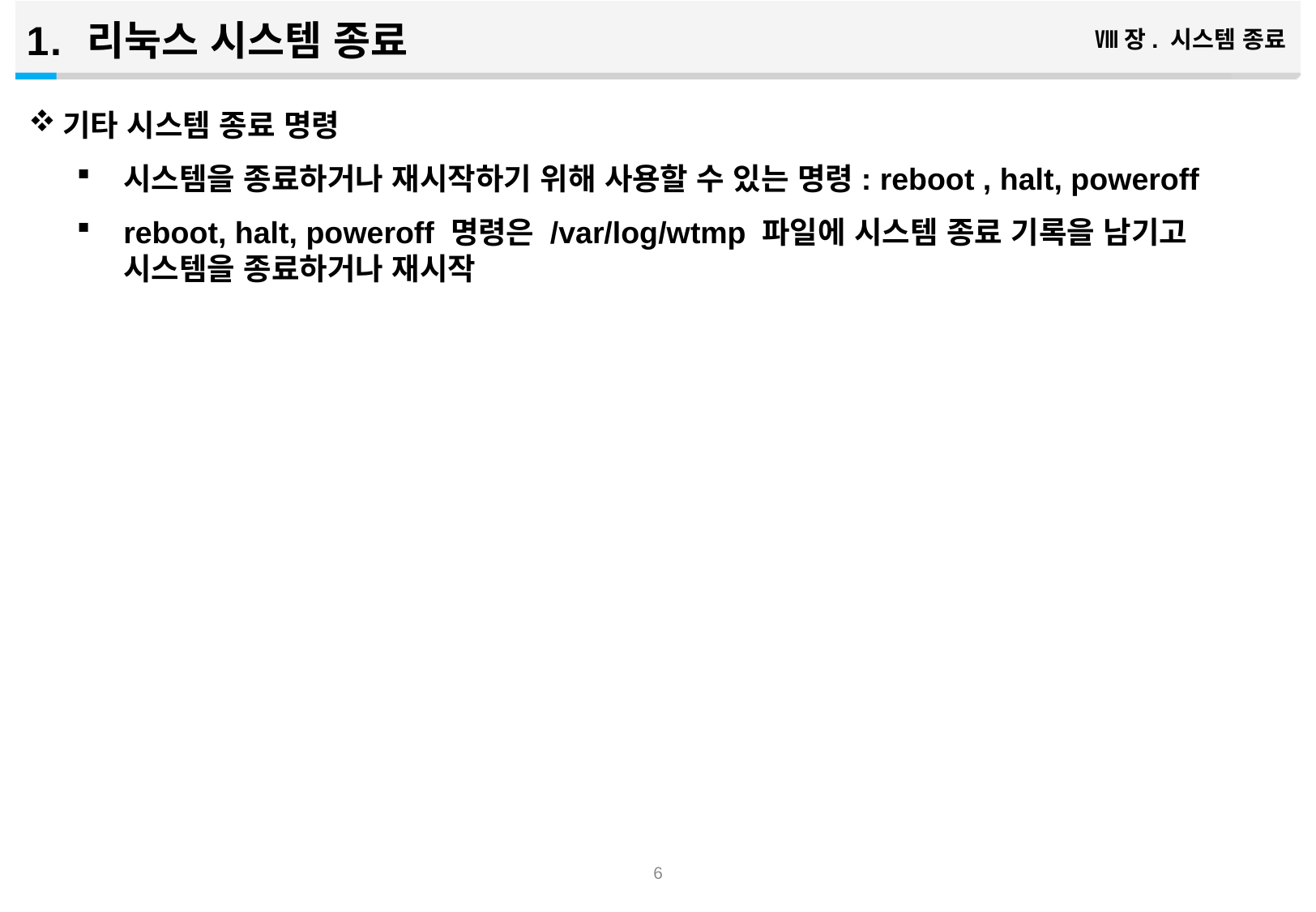

리눅스 시스템 종료
Ⅷ장. 시스템 종료
기타 시스템 종료 명령
시스템을 종료하거나 재시작하기 위해 사용할 수 있는 명령: reboot , halt, poweroff
reboot, halt, poweroff 명령은 /var/log/wtmp 파일에 시스템 종료 기록을 남기고 시스템을 종료하거나 재시작
6